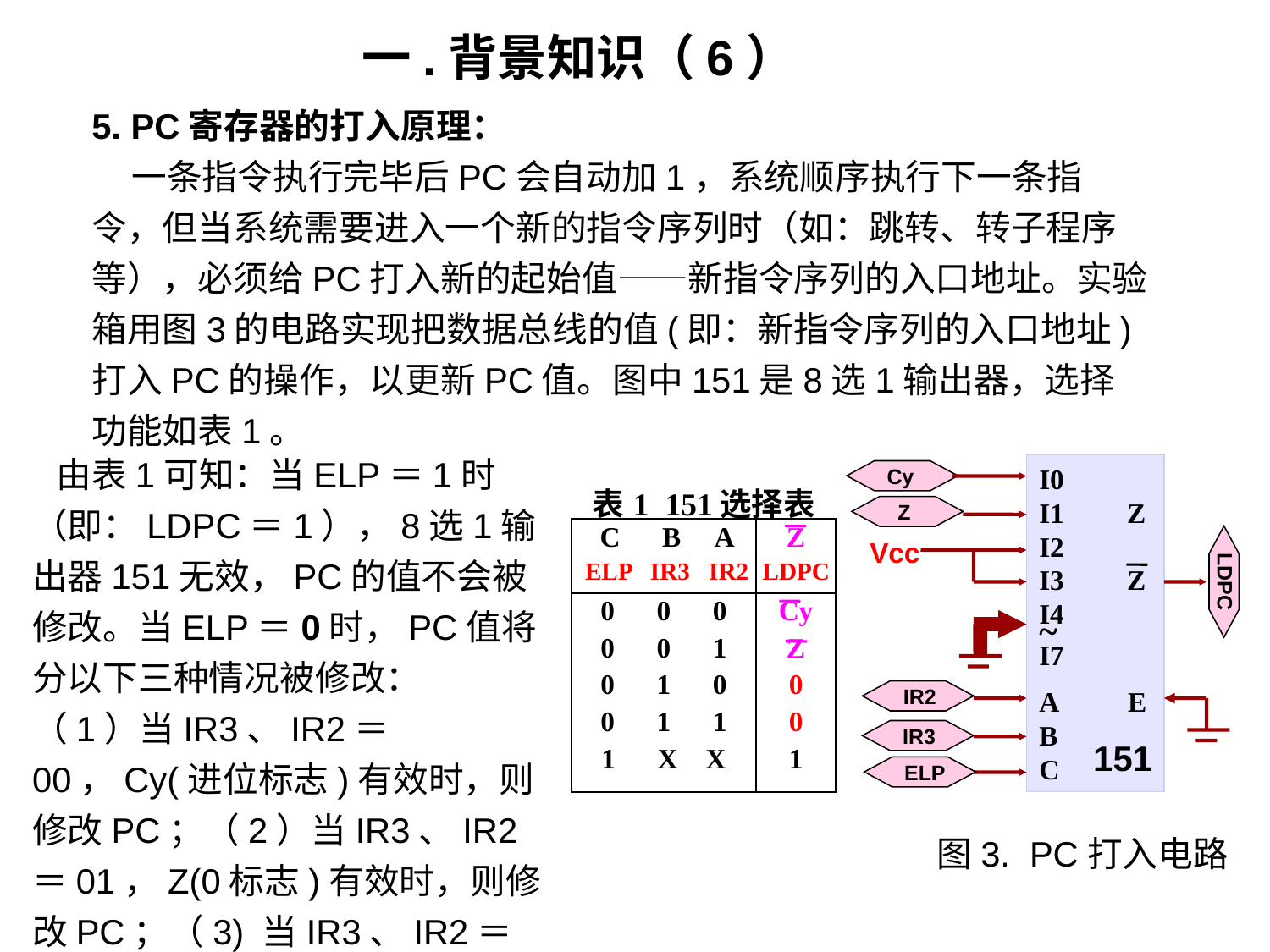

一.背景知识（6）
5. PC寄存器的打入原理：
    一条指令执行完毕后PC会自动加1，系统顺序执行下一条指令，但当系统需要进入一个新的指令序列时（如：跳转、转子程序等），必须给PC打入新的起始值——新指令序列的入口地址。实验箱用图3的电路实现把数据总线的值(即：新指令序列的入口地址)打入PC的操作，以更新PC值。图中151是8选1输出器，选择功能如表1。
  由表1可知：当ELP＝1时（即：LDPC＝1），8选1输出器151无效，PC的值不会被修改。当ELP＝0时，PC值将分以下三种情况被修改：
（1）当IR3、IR2＝00，Cy(进位标志)有效时，则修改PC；（2）当IR3、IR2＝01，Z(0标志)有效时，则修改PC；（3) 当IR3、IR2＝10或11时，则无条件修改PC。
I0
I1         Z
I2
I3         Z
I4
~
I7
A          E
B
C
    Cy

     Z

Vcc

  LDPC

     IR2

    IR3

  151

    ELP

  图3.  PC打入电路
| 表1 151选择表 |  |
| --- | --- |
| C B A ELP IR3 IR2 | Z LDPC |
| 0 0 0 0 0 1 0 1 0 0 1 1 1 X X | Cy Z 0 0 1 |